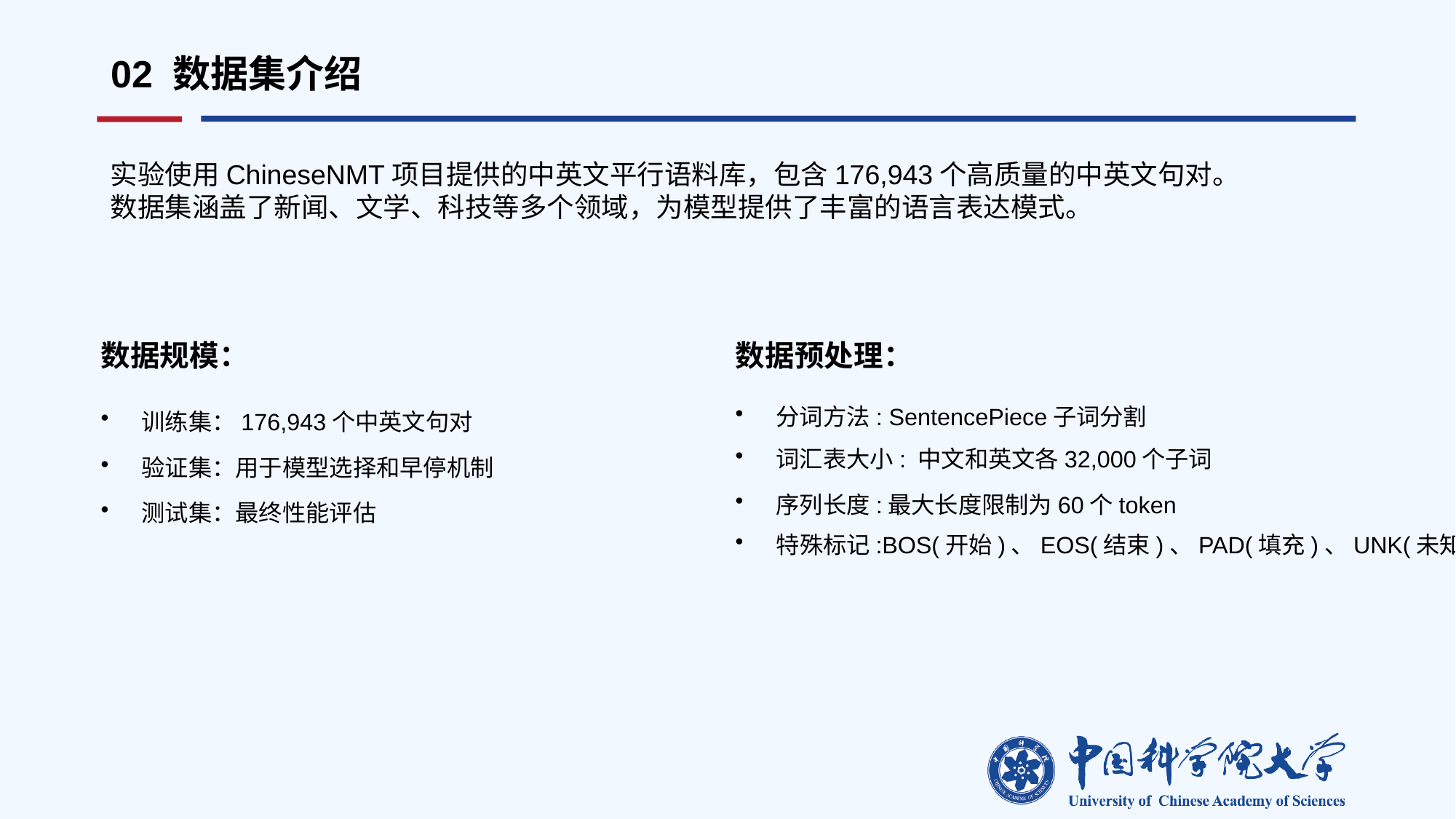

02 数据集介绍
实验使用ChineseNMT项目提供的中英文平行语料库，包含176,943个高质量的中英文句对。
数据集涵盖了新闻、文学、科技等多个领域，为模型提供了丰富的语言表达模式。
数据规模：

训练集：176,943个中英文句对
验证集：用于模型选择和早停机制
测试集：最终性能评估
数据预处理：

分词方法: SentencePiece子词分割
词汇表大小: 中文和英文各32,000个子词
序列长度:最大长度限制为60个token
特殊标记:BOS(开始)、EOS(结束)、PAD(填充)、UNK(未知词)